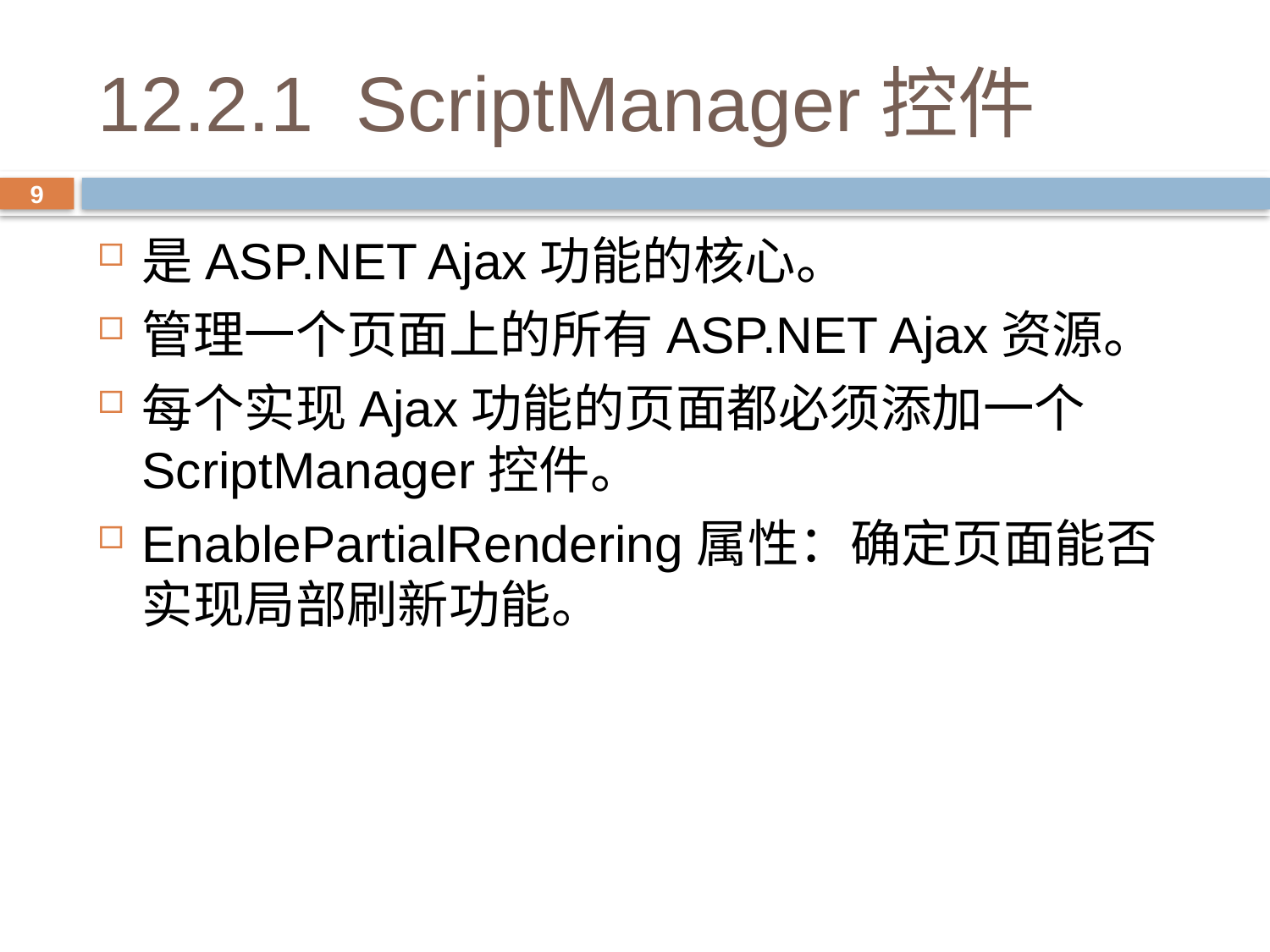

# 12.2.1  ScriptManager控件
9
是ASP.NET Ajax功能的核心。
管理一个页面上的所有ASP.NET Ajax资源。
每个实现Ajax功能的页面都必须添加一个ScriptManager控件。
EnablePartialRendering属性：确定页面能否实现局部刷新功能。